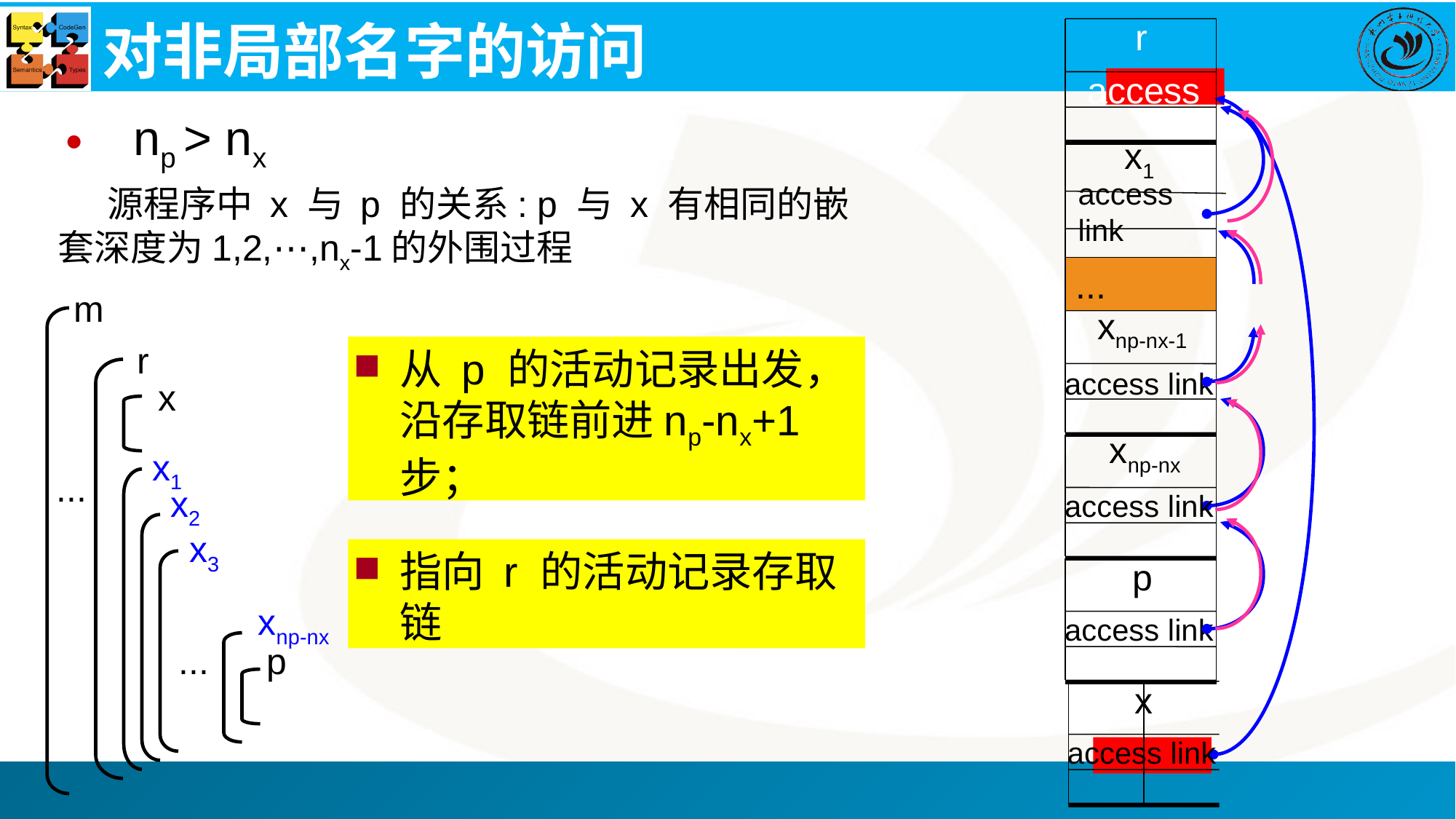

# 对非局部名字的访问
r

access

x1

access link

...
xnp-nx-1

access link

xnp-nx

access link

p

access link

  np > nx

     源程序中 x 与 p 的关系: p 与 x 有相同的嵌套深度为1,2,⋯,nx-1的外围过程

m

...
r

x

...

p

x1
x2
x3
xnp-nx

从 p 的活动记录出发，沿存取链前进np-nx+1步；

指向 r 的活动记录存取链
x

access link